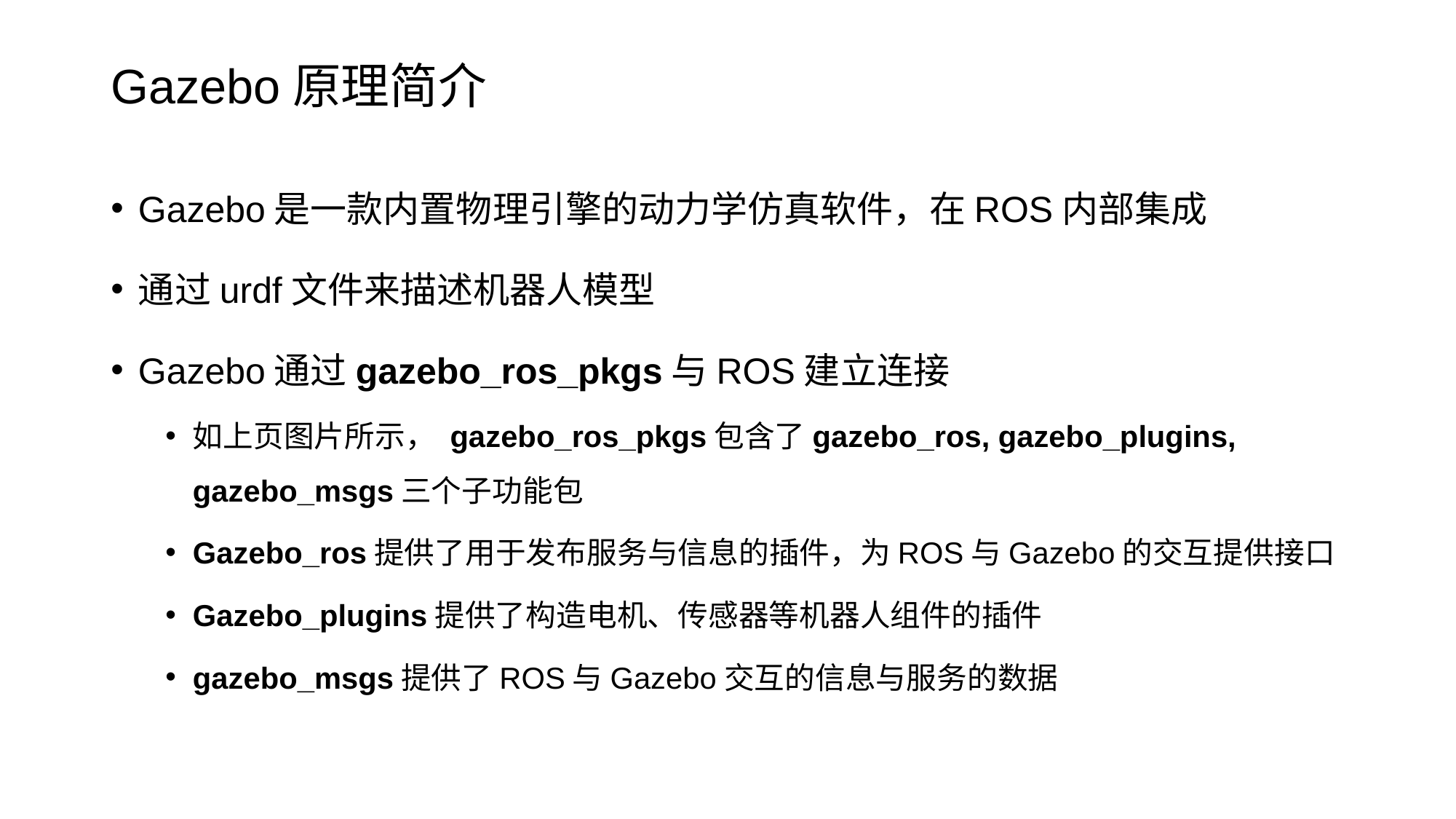

# Gazebo原理简介
Gazebo是一款内置物理引擎的动力学仿真软件，在ROS内部集成
通过urdf文件来描述机器人模型
Gazebo通过gazebo_ros_pkgs与ROS建立连接
如上页图片所示， gazebo_ros_pkgs包含了gazebo_ros, gazebo_plugins, gazebo_msgs三个子功能包
Gazebo_ros提供了用于发布服务与信息的插件，为ROS与Gazebo的交互提供接口
Gazebo_plugins提供了构造电机、传感器等机器人组件的插件
gazebo_msgs提供了ROS与Gazebo交互的信息与服务的数据